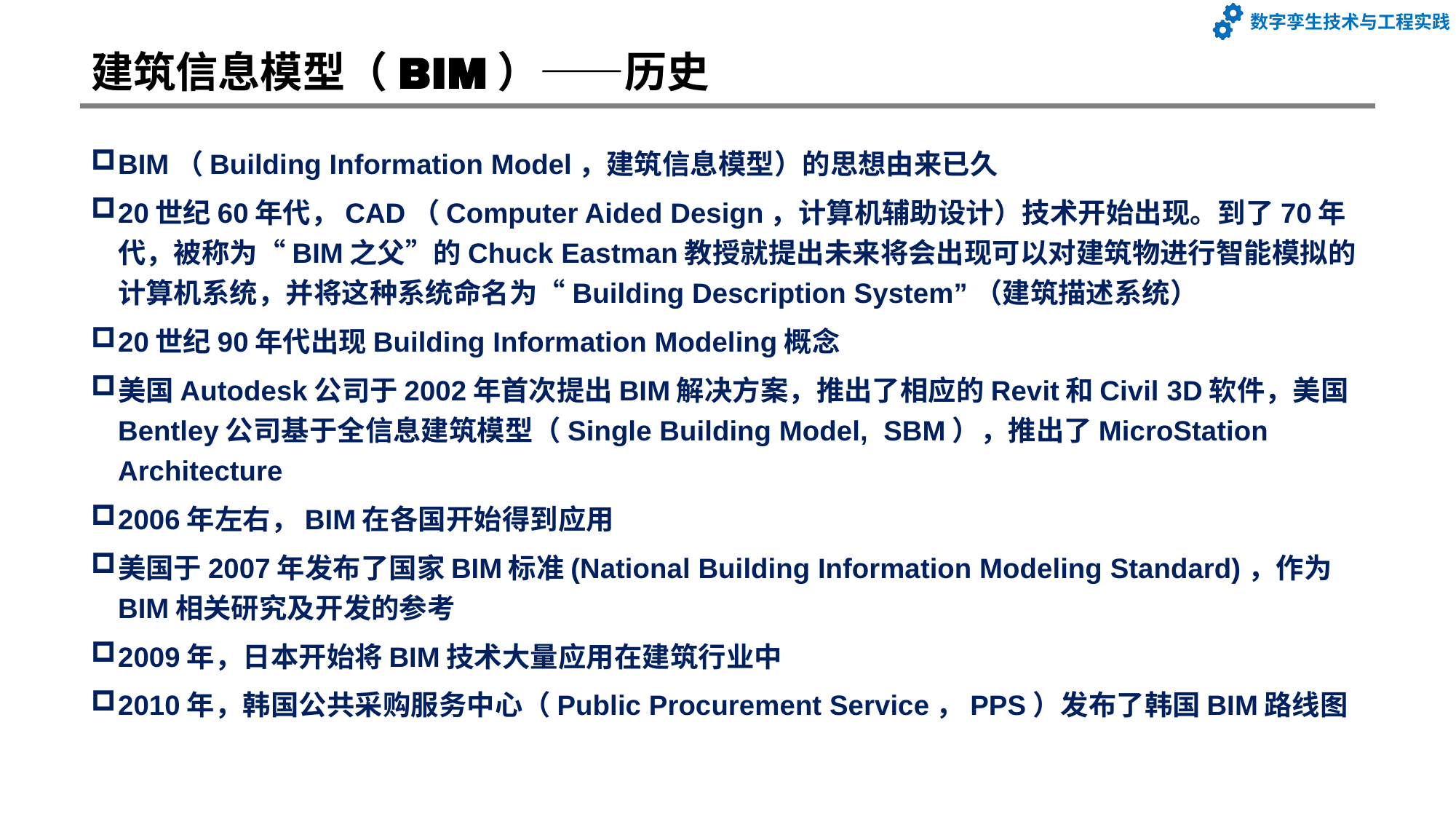

# 建筑信息模型（BIM）——历史
BIM（Building Information Model，建筑信息模型）的思想由来已久
20世纪60年代，CAD（Computer Aided Design，计算机辅助设计）技术开始出现。到了70年代，被称为“BIM之父”的Chuck Eastman教授就提出未来将会出现可以对建筑物进行智能模拟的计算机系统，并将这种系统命名为“Building Description System”（建筑描述系统）
20世纪90年代出现Building Information Modeling概念
美国Autodesk公司于2002年首次提出BIM解决方案，推出了相应的Revit和Civil 3D软件，美国Bentley公司基于全信息建筑模型（Single Building Model,  SBM），推出了MicroStation Architecture
2006年左右，BIM在各国开始得到应用
美国于2007年发布了国家BIM标准(National Building Information Modeling Standard)，作为BIM相关研究及开发的参考
2009年，日本开始将BIM技术大量应用在建筑行业中
2010年，韩国公共采购服务中心（Public Procurement Service，PPS）发布了韩国BIM路线图